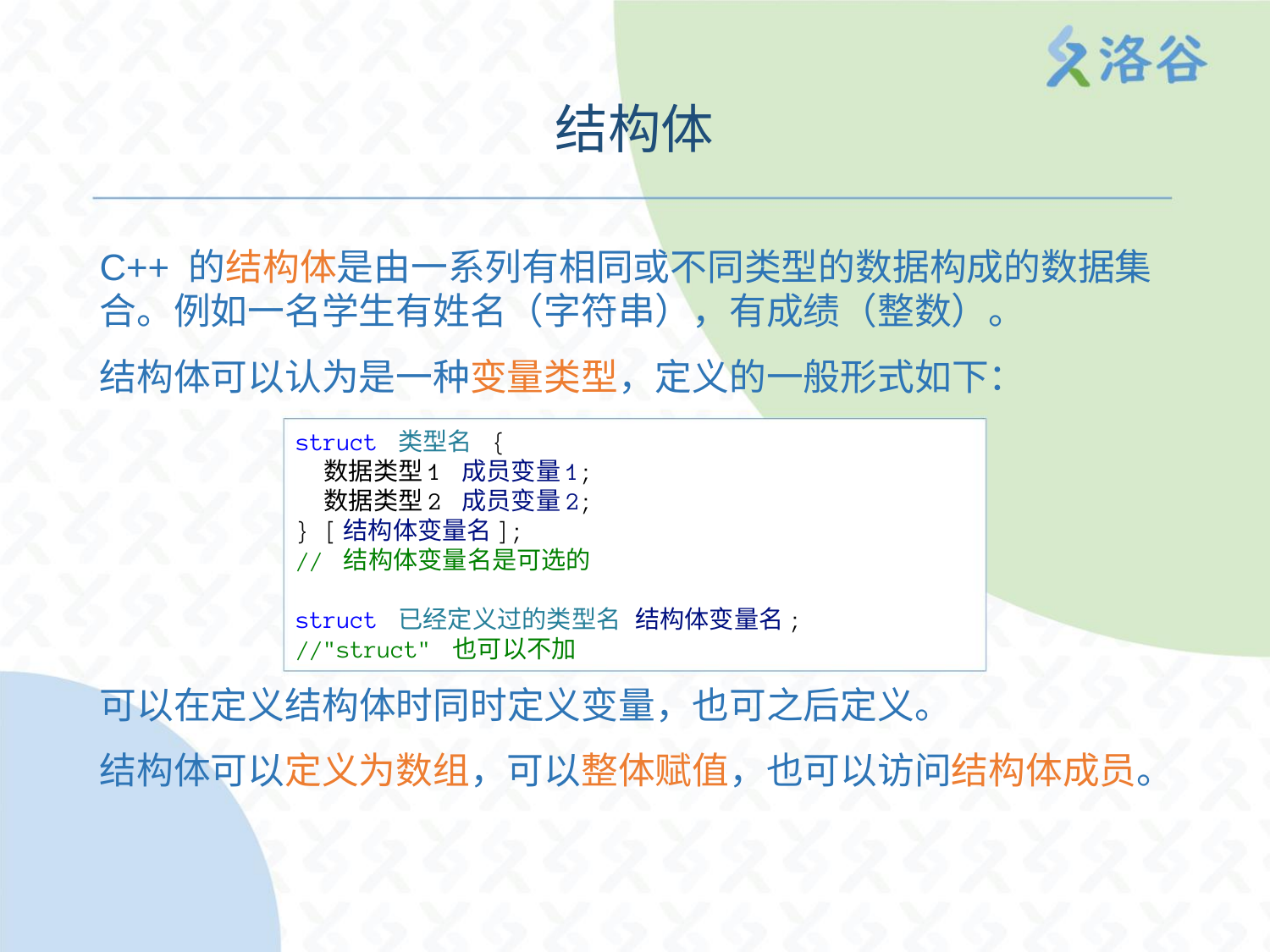

结构体
C++ 的结构体是由一系列有相同或不同类型的数据构成的数据集
合。例如一名学生有姓名（字符串），有成绩（整数）。
结构体可以认为是一种变量类型，定义的一般形式如下：
struct 类型名 {
数据类型1 成员变量1;
数据类型2 成员变量2;
} [结构体变量名];
// 结构体变量名是可选的
struct 已经定义过的类型名 结构体变量名;
//"struct" 也可以不加
可以在定义结构体时同时定义变量，也可之后定义。
结构体可以定义为数组，可以整体赋值，也可以访问结构体成员。